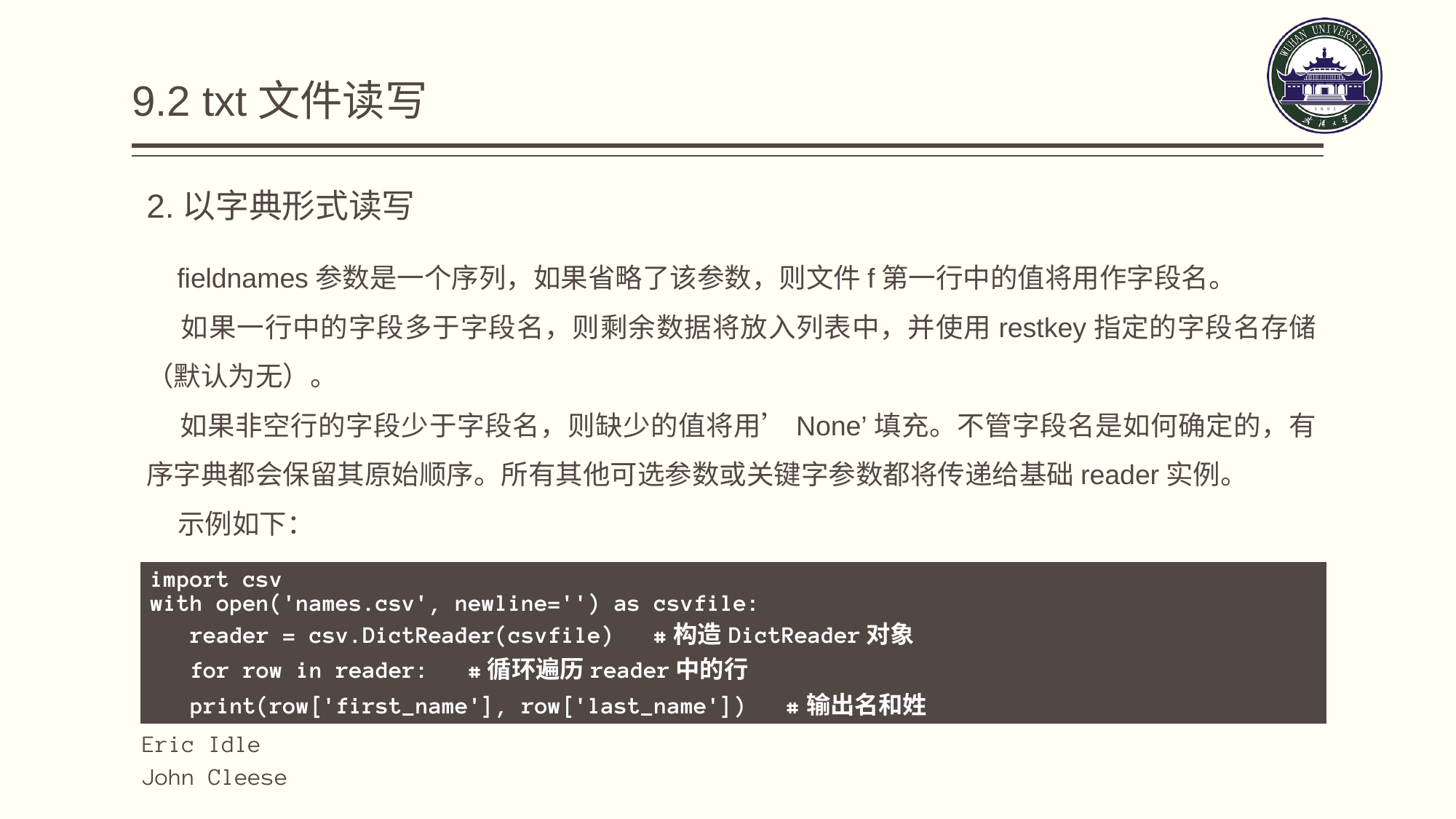

9.2 txt文件读写
2.以字典形式读写
    fieldnames参数是一个序列，如果省略了该参数，则文件f第一行中的值将用作字段名。
    如果一行中的字段多于字段名，则剩余数据将放入列表中，并使用restkey指定的字段名存储（默认为无）。
    如果非空行的字段少于字段名，则缺少的值将用’None’填充。不管字段名是如何确定的，有序字典都会保留其原始顺序。所有其他可选参数或关键字参数都将传递给基础reader实例。
    示例如下：

| import csv with open('names.csv', newline='') as csvfile: reader = csv.DictReader(csvfile) #构造DictReader对象 for row in reader: #循环遍历reader中的行 print(row['first\_name'], row['last\_name']) #输出名和姓 |
| --- |
Eric Idle
John Cleese